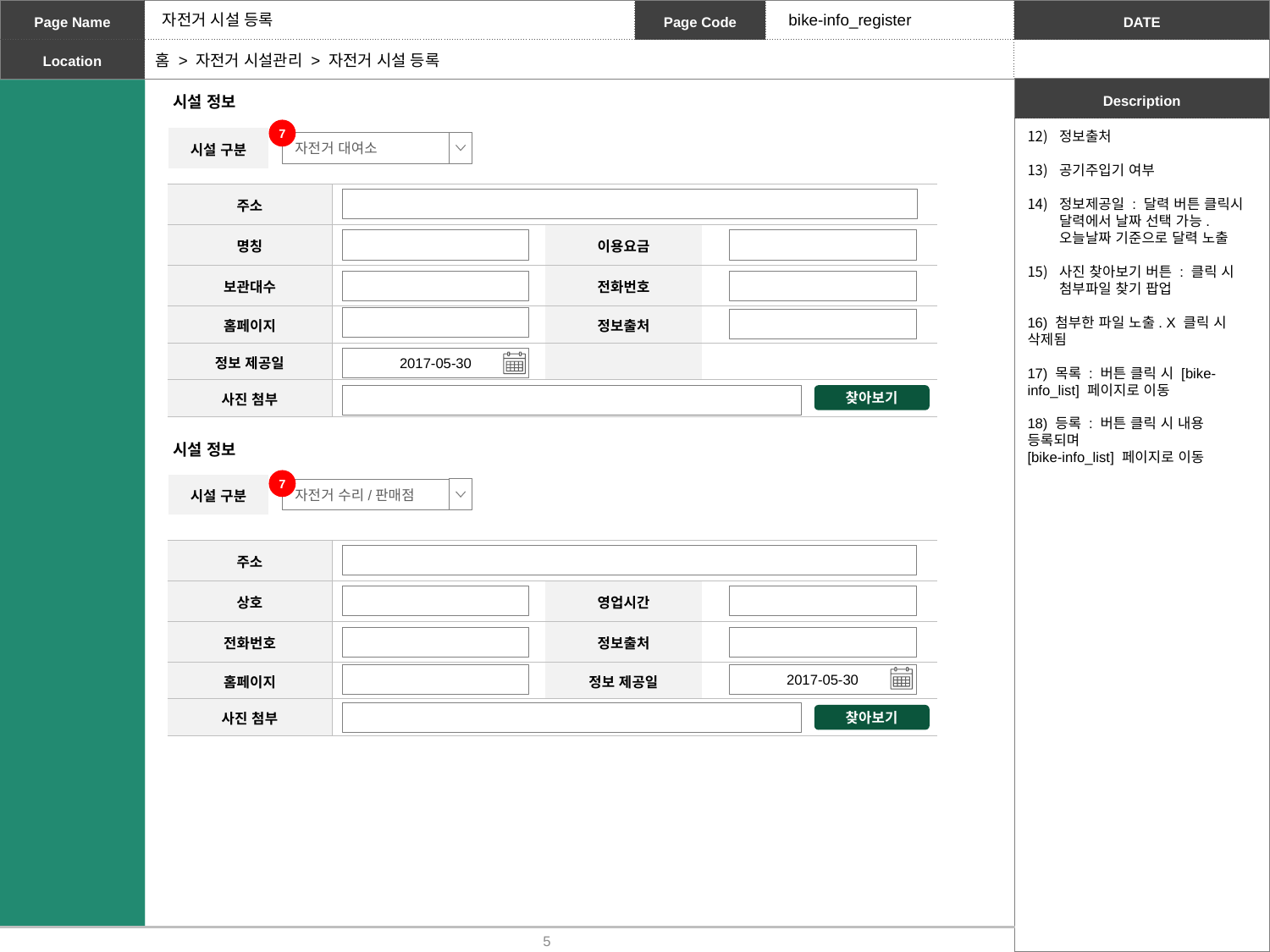

자전거 시설 등록
bike-info_register
홈 > 자전거 시설관리 > 자전거 시설 등록

시설 정보
7
정보출처

공기주입기 여부

정보제공일 : 달력 버튼 클릭시 달력에서 날짜 선택 가능. 오늘날짜 기준으로 달력 노출

사진 찾아보기 버튼 : 클릭 시 첨부파일 찾기 팝업

16) 첨부한 파일 노출. X 클릭 시 삭제됨

17) 목록 : 버튼 클릭 시 [bike-info_list] 페이지로 이동

18) 등록 : 버튼 클릭 시 내용 등록되며
[bike-info_list] 페이지로 이동

| 시설 구분 |  |
| --- | --- |
자전거 대여소

| 주소 |  |  |  |
| --- | --- | --- | --- |
| 명칭 |  | 이용요금 |  |
| 보관대수 |  | 전화번호 |  |
| 홈페이지 |  | 정보출처 |  |
| 정보 제공일 |  |  |  |
| 사진 첨부 |  |  |  |

2017-05-30

찾아보기

시설 정보
7
| 시설 구분 |  |
| --- | --- |
자전거 수리/판매점

시설 정보
| 주소 |  |  |  |
| --- | --- | --- | --- |
| 상호 |  | 영업시간 |  |
| 전화번호 |  | 정보출처 |  |
| 홈페이지 |  | 정보 제공일 |  |
| 사진 첨부 |  |  |  |

2017-05-30

찾아보기
5